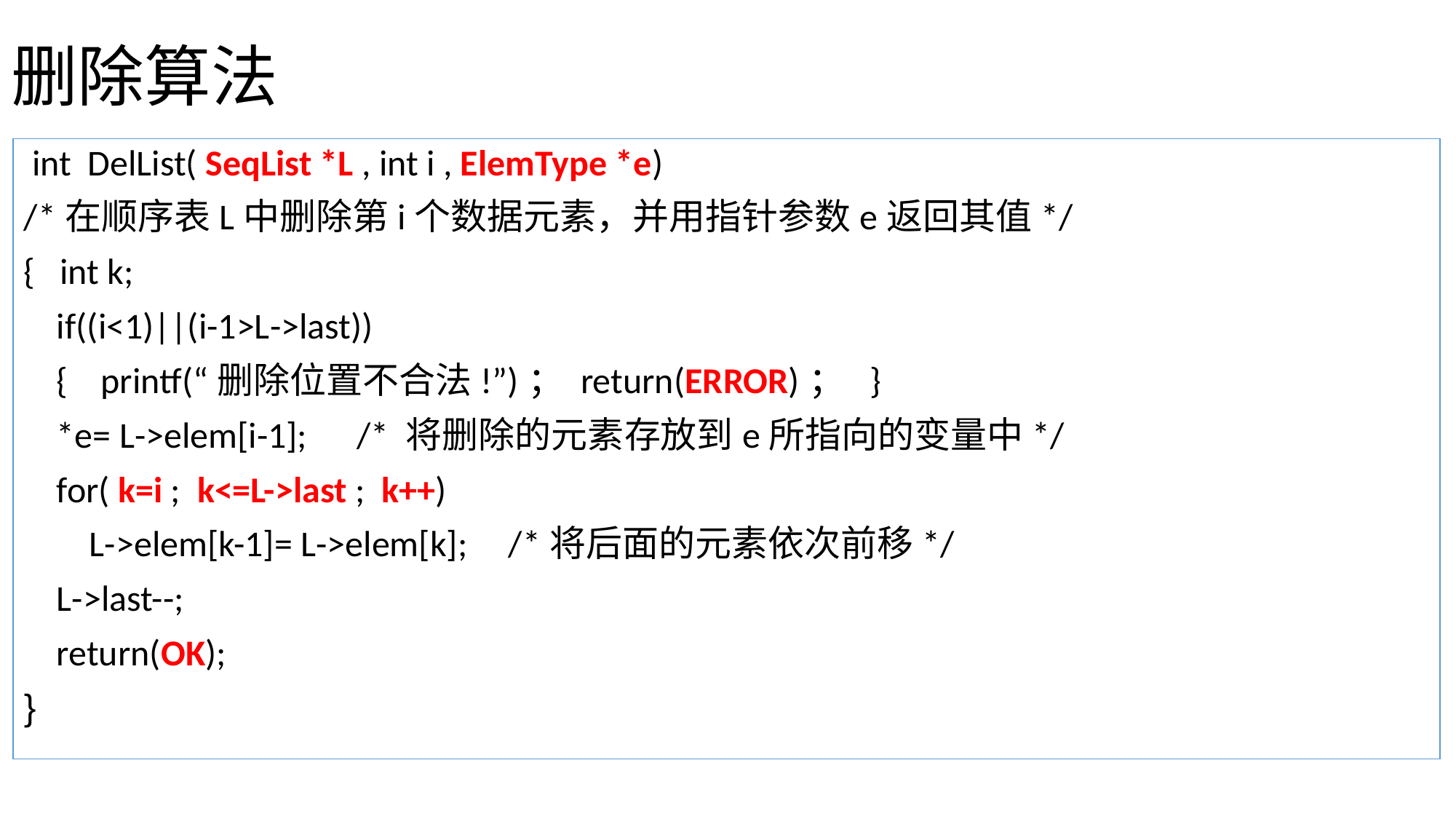

# 删除算法
 int  DelList( SeqList *L , int i , ElemType *e)
/*在顺序表L中删除第i个数据元素，并用指针参数e返回其值*/
{   int k;
    if((i<1)||(i-1>L->last))
    {    printf(“删除位置不合法!”)； return(ERROR)；  }
    *e= L->elem[i-1];      /* 将删除的元素存放到e所指向的变量中*/
    for( k=i ;  k<=L->last ;  k++)
        L->elem[k-1]= L->elem[k];     /*将后面的元素依次前移*/
    L->last--;
    return(OK);
}

18